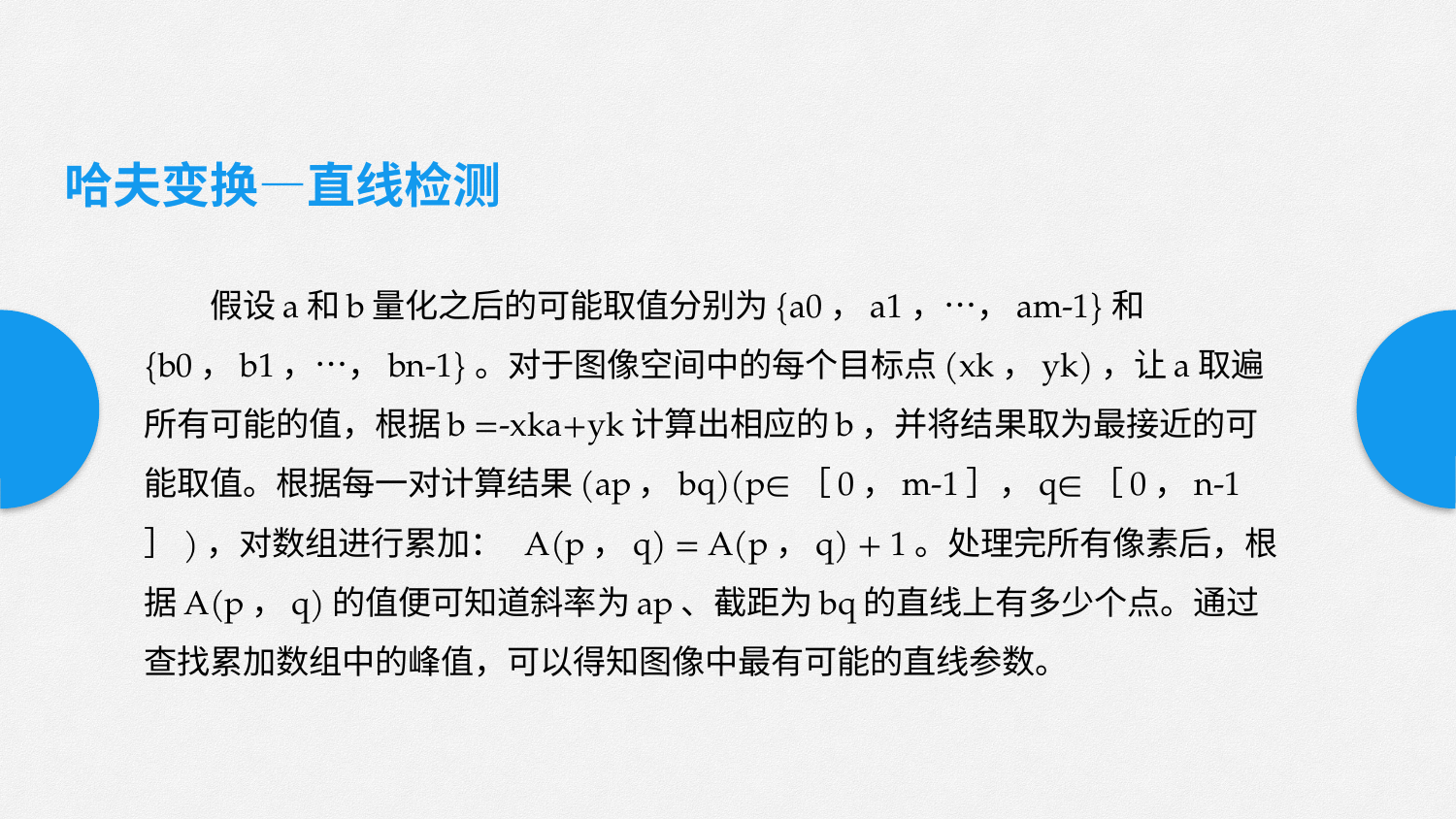

哈夫变换—直线检测
　　假设a和b量化之后的可能取值分别为{a0，a1，…，am-1}和{b0，b1，…，bn-1}。对于图像空间中的每个目标点(xk，yk)，让a取遍所有可能的值，根据b =-xka+yk计算出相应的b，并将结果取为最接近的可能取值。根据每一对计算结果(ap，bq)(p∈［0，m-1］，q∈［0，n-1］)，对数组进行累加：  A(p，q) = A(p，q) + 1。处理完所有像素后，根据A(p，q)的值便可知道斜率为ap、截距为bq的直线上有多少个点。通过查找累加数组中的峰值，可以得知图像中最有可能的直线参数。